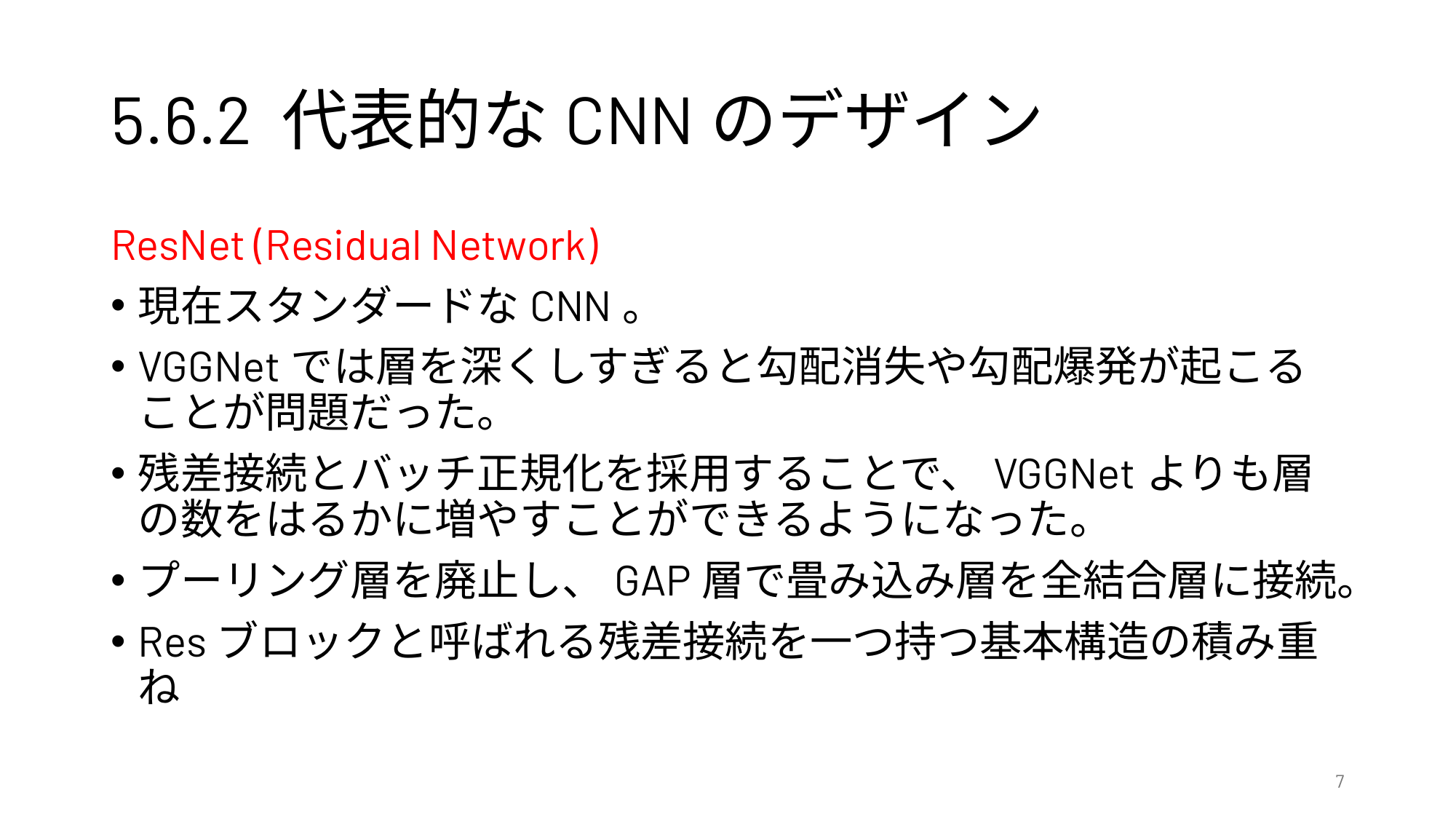

# 5.6.2 代表的なCNNのデザイン
ResNet (Residual Network)
現在スタンダードなCNN。
VGGNetでは層を深くしすぎると勾配消失や勾配爆発が起こることが問題だった。
残差接続とバッチ正規化を採用することで、VGGNetよりも層の数をはるかに増やすことができるようになった。
プーリング層を廃止し、GAP層で畳み込み層を全結合層に接続。
Resブロックと呼ばれる残差接続を一つ持つ基本構造の積み重ね

7